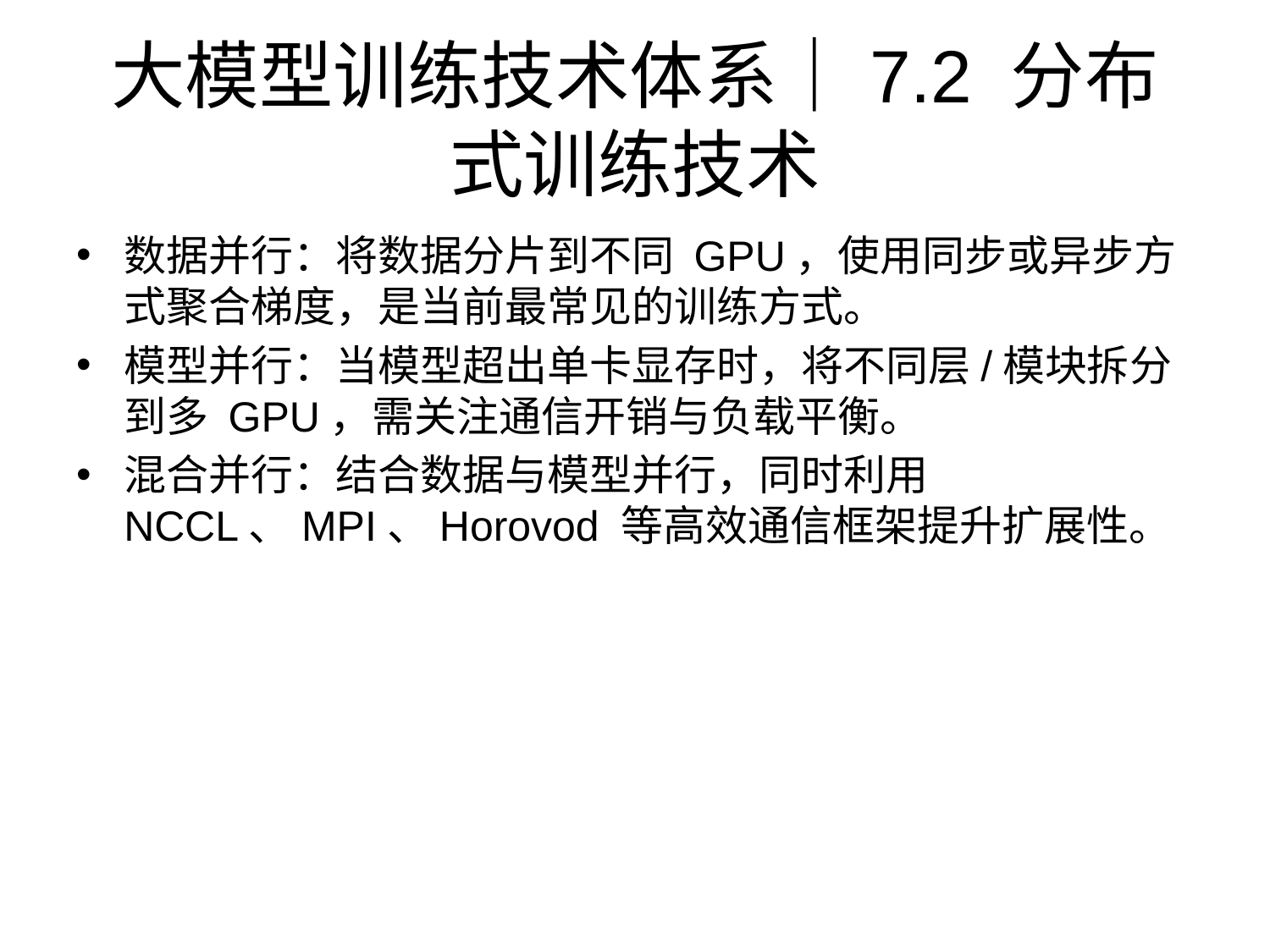

# 大模型训练技术体系｜7.2 分布式训练技术
数据并行：将数据分片到不同 GPU，使用同步或异步方式聚合梯度，是当前最常见的训练方式。
模型并行：当模型超出单卡显存时，将不同层/模块拆分到多 GPU，需关注通信开销与负载平衡。
混合并行：结合数据与模型并行，同时利用 NCCL、MPI、Horovod 等高效通信框架提升扩展性。